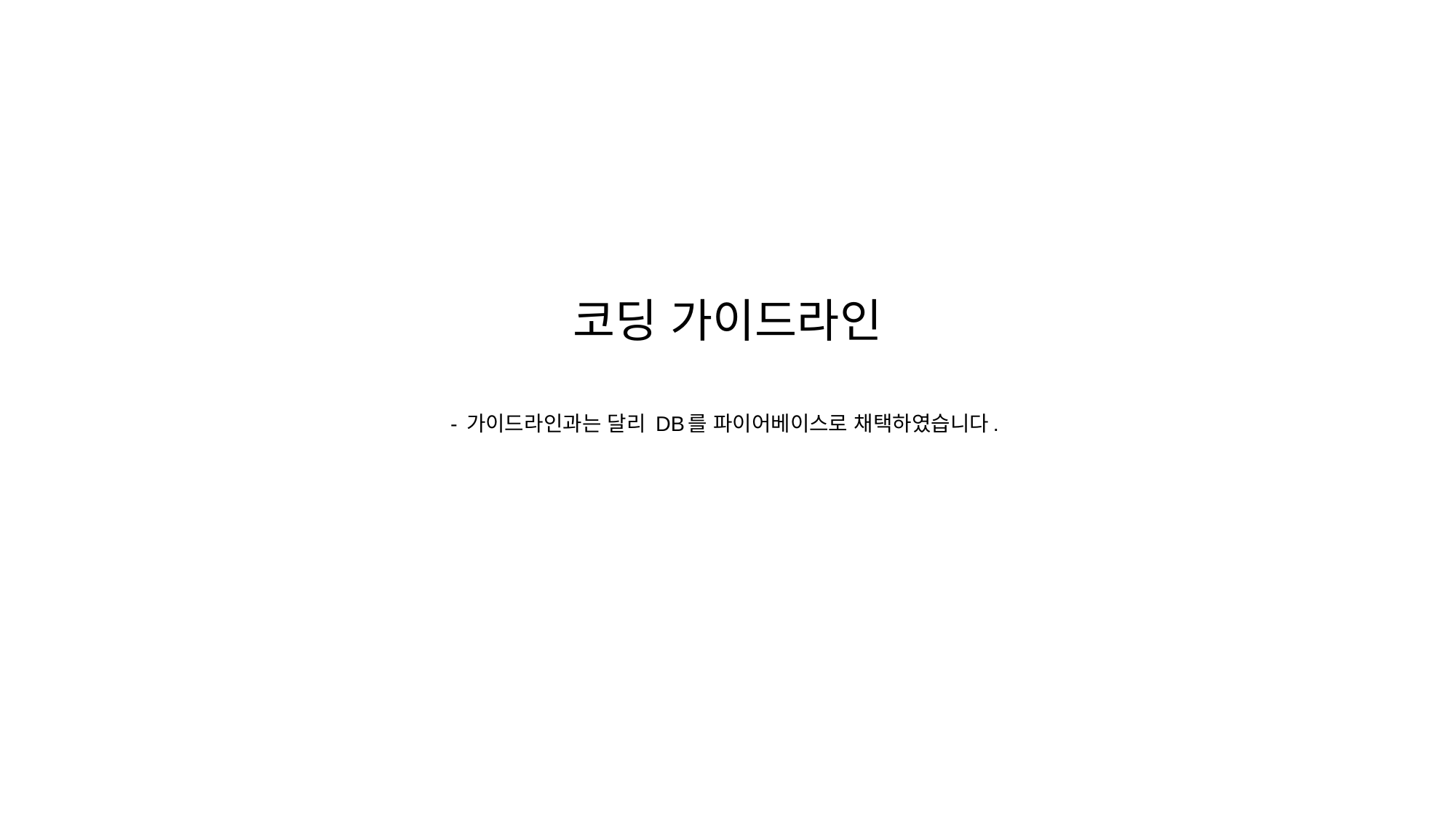

# 코딩 가이드라인 - 가이드라인과는 달리 DB를 파이어베이스로 채택하였습니다.